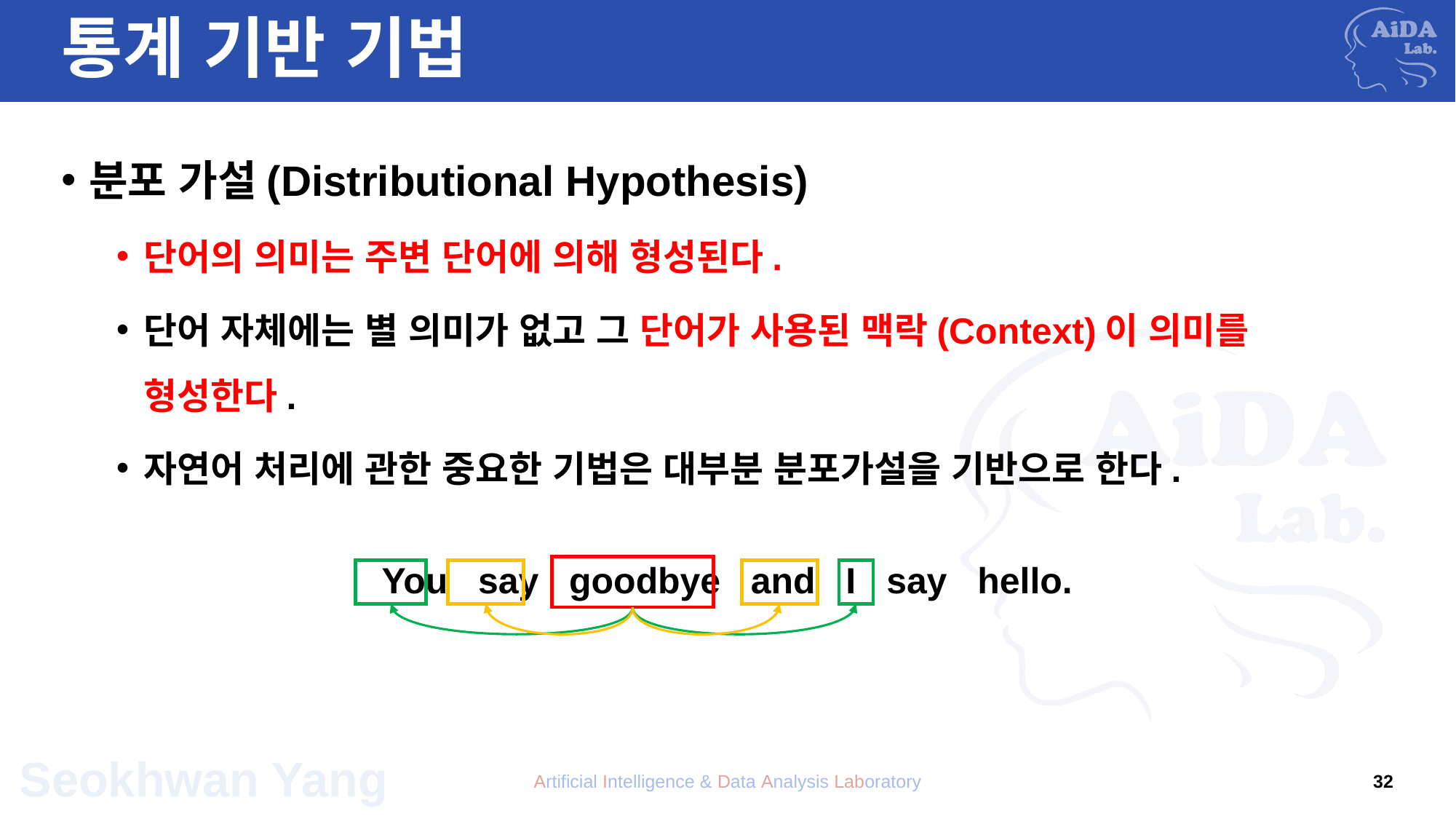

# 통계 기반 기법
분포 가설(Distributional Hypothesis)
단어의 의미는 주변 단어에 의해 형성된다.
단어 자체에는 별 의미가 없고 그 단어가 사용된 맥락(Context)이 의미를 형성한다.
자연어 처리에 관한 중요한 기법은 대부분 분포가설을 기반으로 한다.
You   say   goodbye   and   I   say   hello.

Artificial Intelligence & Data Analysis Laboratory
32